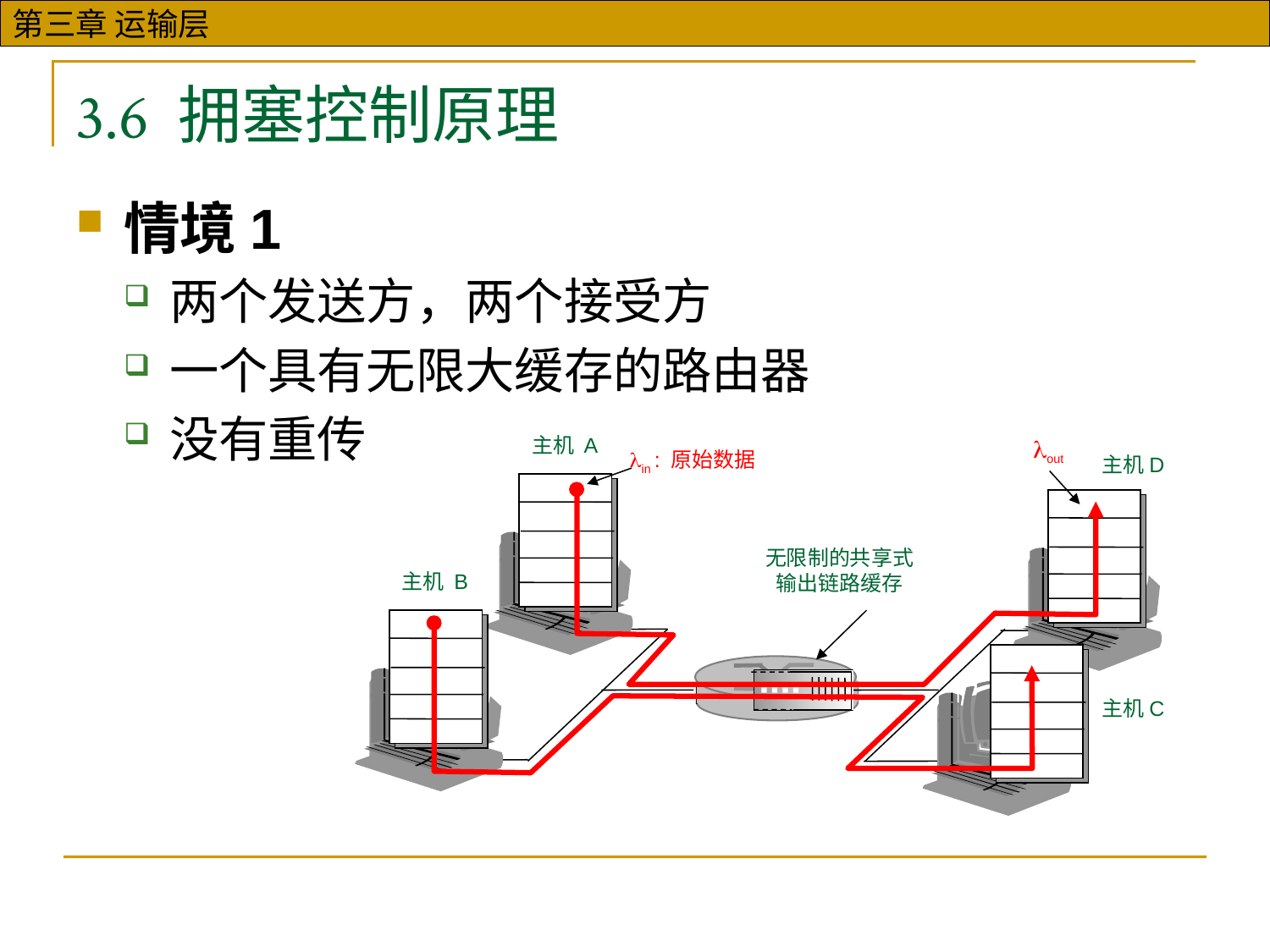

# 3.6 拥塞控制原理
情境1
两个发送方，两个接受方
一个具有无限大缓存的路由器
没有重传
主机 A
λout
λin : 原始数据
主机D

无限制的共享式
输出链路缓存
主机 B

主机C

103